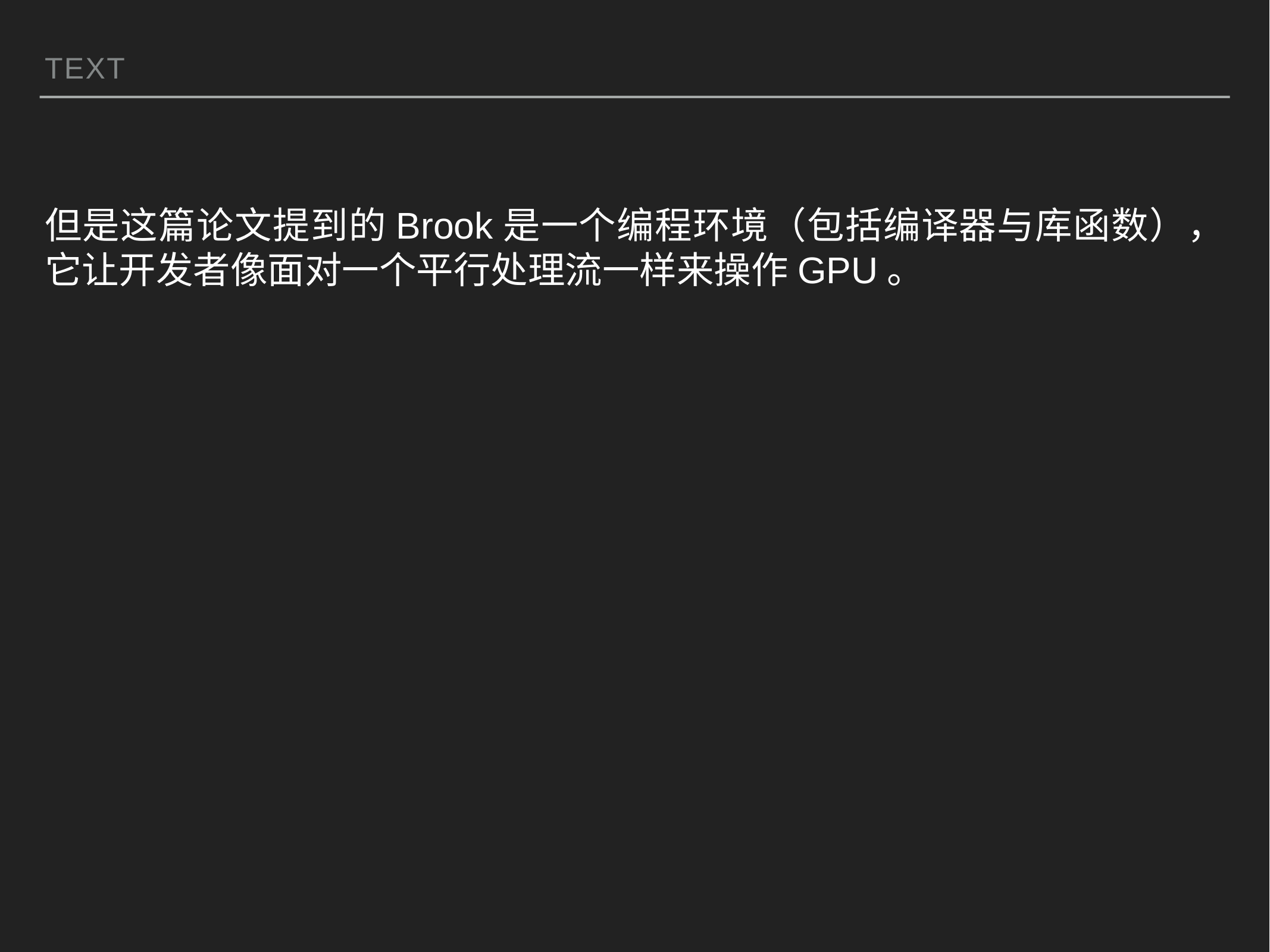

Text

但是这篇论文提到的Brook是一个编程环境（包括编译器与库函数），它让开发者像面对一个平行处理流一样来操作GPU。